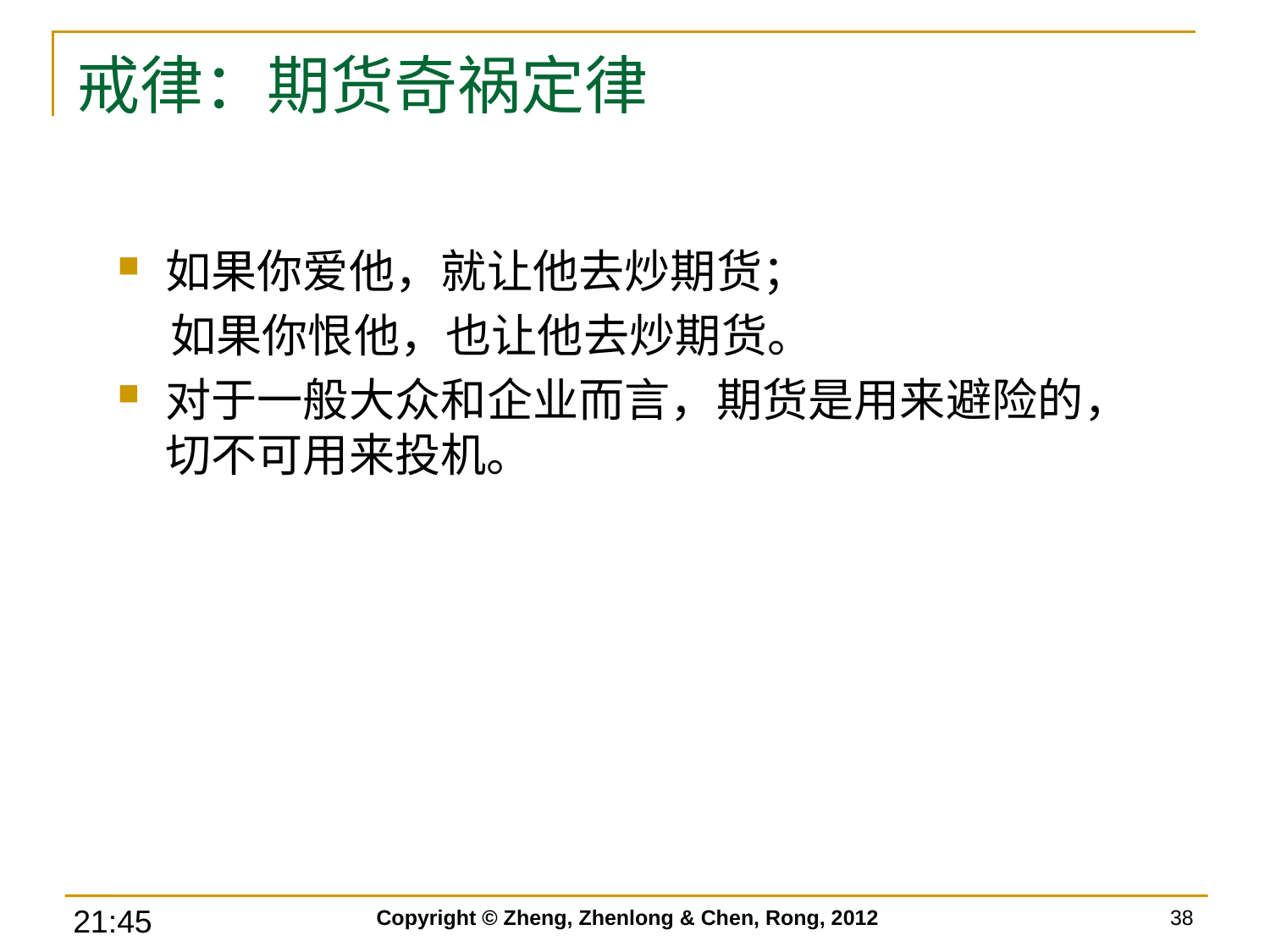

# 戒律：期货奇祸定律
如果你爱他，就让他去炒期货；
    如果你恨他，也让他去炒期货。
对于一般大众和企业而言，期货是用来避险的，切不可用来投机。

Copyright © Zheng, Zhenlong & Chen, Rong, 2012
38